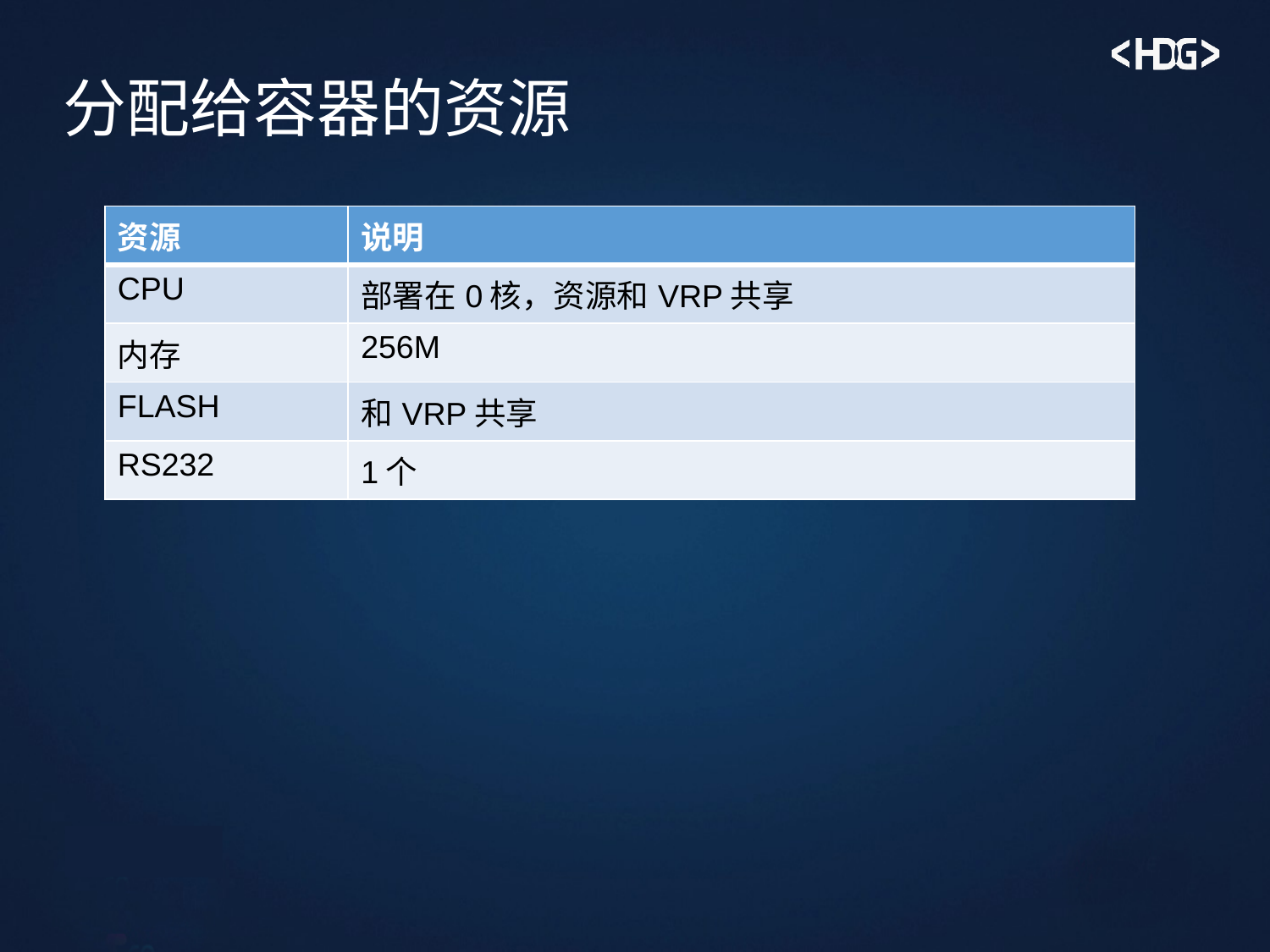

# 分配给容器的资源
| 资源 | 说明 |
| --- | --- |
| CPU | 部署在0核，资源和VRP共享 |
| 内存 | 256M |
| FLASH | 和VRP共享 |
| RS232 | 1个 |